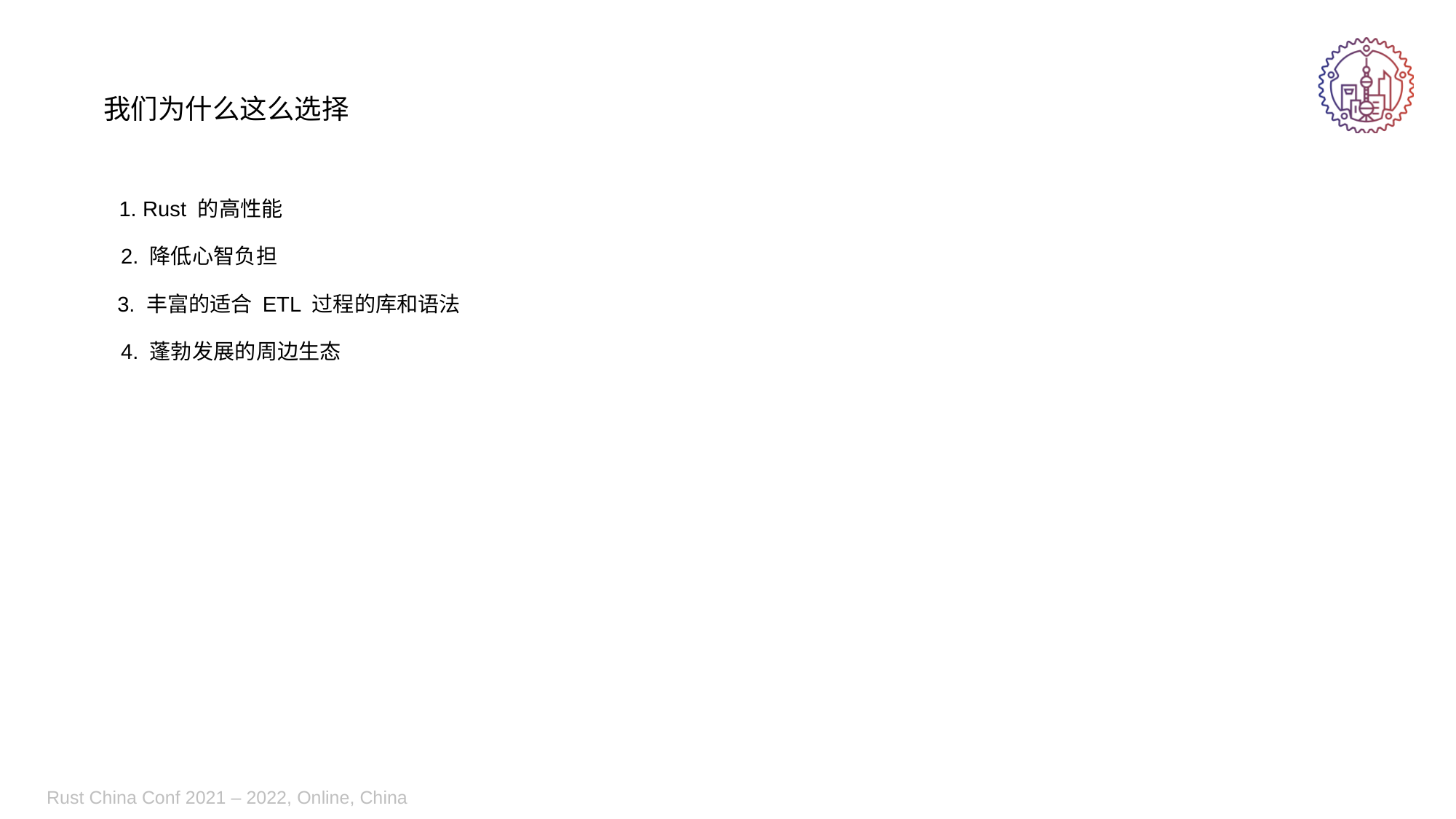

我们为什么这么选择
1. Rust 的高性能
2. 降低心智负担
3. 丰富的适合 ETL 过程的库和语法
4. 蓬勃发展的周边生态